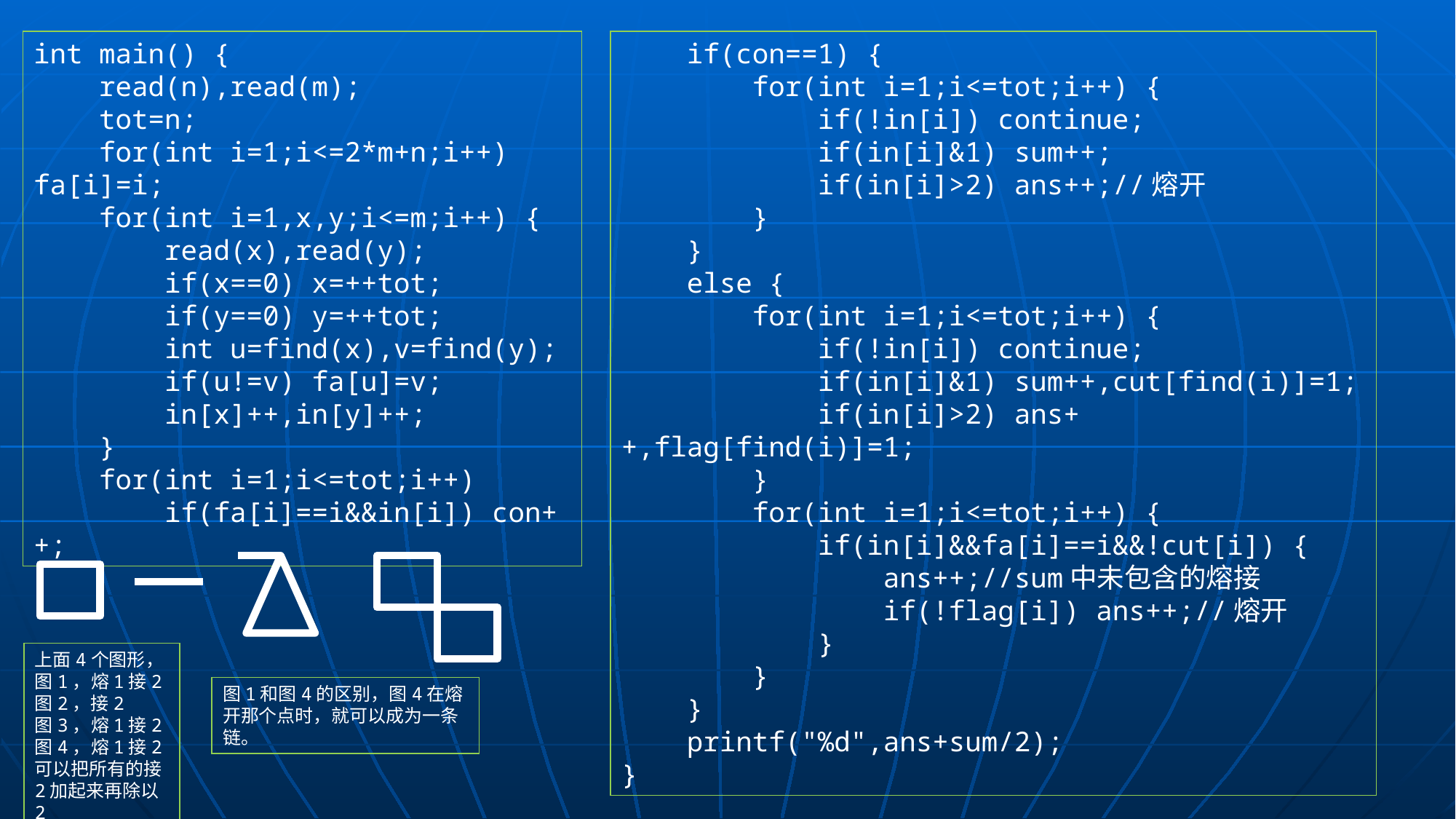

int main() {
    read(n),read(m);
    tot=n;
    for(int i=1;i<=2*m+n;i++) fa[i]=i;
    for(int i=1,x,y;i<=m;i++) {
        read(x),read(y);
        if(x==0) x=++tot;
        if(y==0) y=++tot;
        int u=find(x),v=find(y);
        if(u!=v) fa[u]=v;
        in[x]++,in[y]++;
    }
    for(int i=1;i<=tot;i++)
        if(fa[i]==i&&in[i]) con++;
    if(con==1) {
        for(int i=1;i<=tot;i++) {
            if(!in[i]) continue;
            if(in[i]&1) sum++;
            if(in[i]>2) ans++;//熔开
        }
    }
    else {
        for(int i=1;i<=tot;i++) {
            if(!in[i]) continue;
            if(in[i]&1) sum++,cut[find(i)]=1;
            if(in[i]>2) ans++,flag[find(i)]=1;
        }
        for(int i=1;i<=tot;i++) {
            if(in[i]&&fa[i]==i&&!cut[i]) {
                ans++;//sum中未包含的熔接
                if(!flag[i]) ans++;//熔开
            }
        }
    }
    printf("%d",ans+sum/2);
}

上面4个图形，
图1，熔1接2
图2，接2
图3，熔1接2
图4，熔1接2
可以把所有的接2加起来再除以2
图1和图4的区别，图4在熔开那个点时，就可以成为一条链。